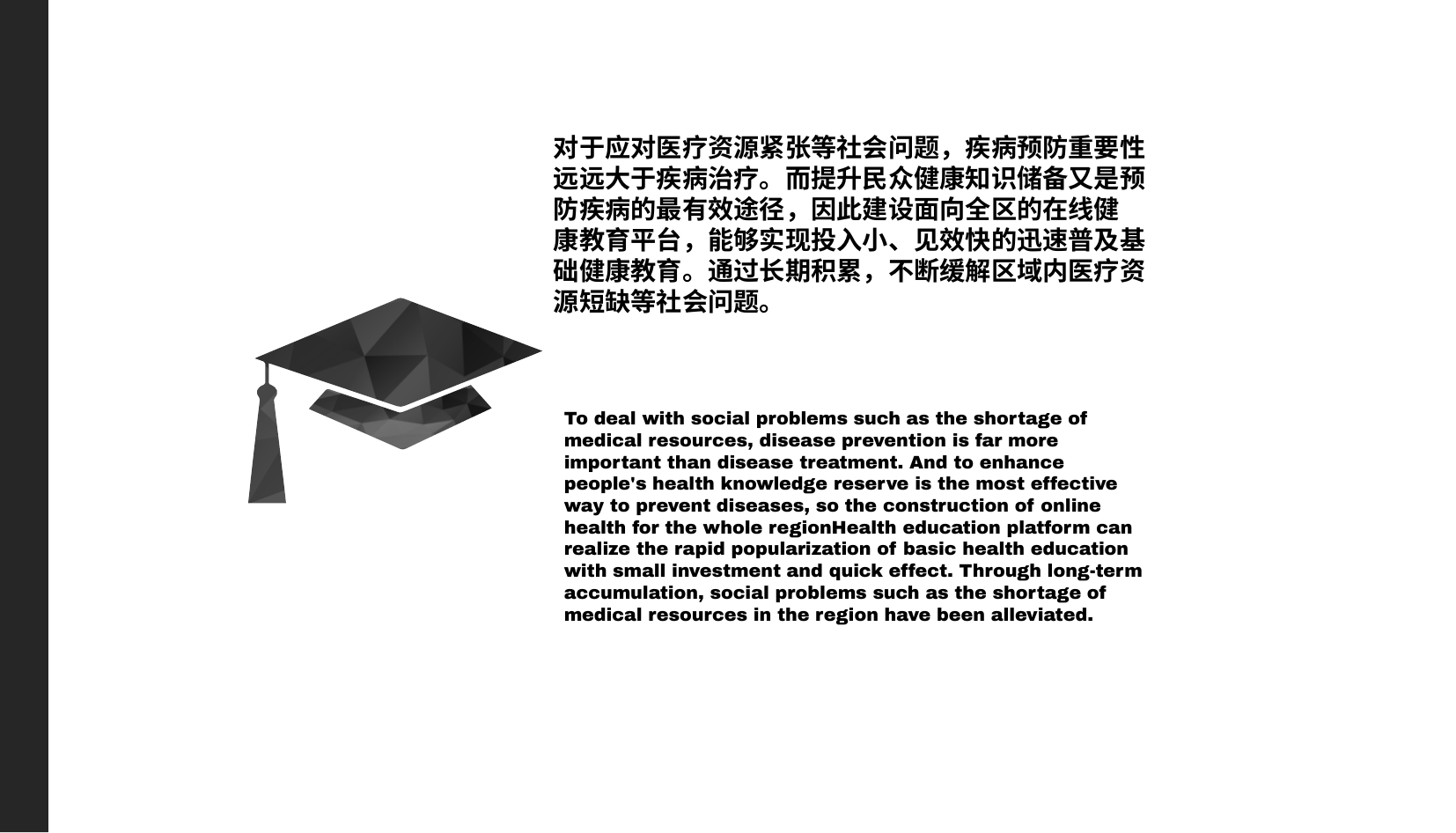

对于应对医疗资源紧张等社会问题，疾病预防重要性远远大于疾病治疗。而提升民众健康知识储备又是预防疾病的最有效途径，因此建设面向全区的在线健
康教育平台，能够实现投入小、见效快的迅速普及基础健康教育。通过长期积累，不断缓解区域内医疗资源短缺等社会问题。

To deal with social problems such as the shortage of medical resources, disease prevention is far more important than disease treatment. And to enhance people's health knowledge reserve is the most effective way to prevent diseases, so the construction of online health for the whole regionHealth education platform can realize the rapid popularization of basic health education with small investment and quick effect. Through long-term accumulation, social problems such as the shortage of medical resources in the region have been alleviated.